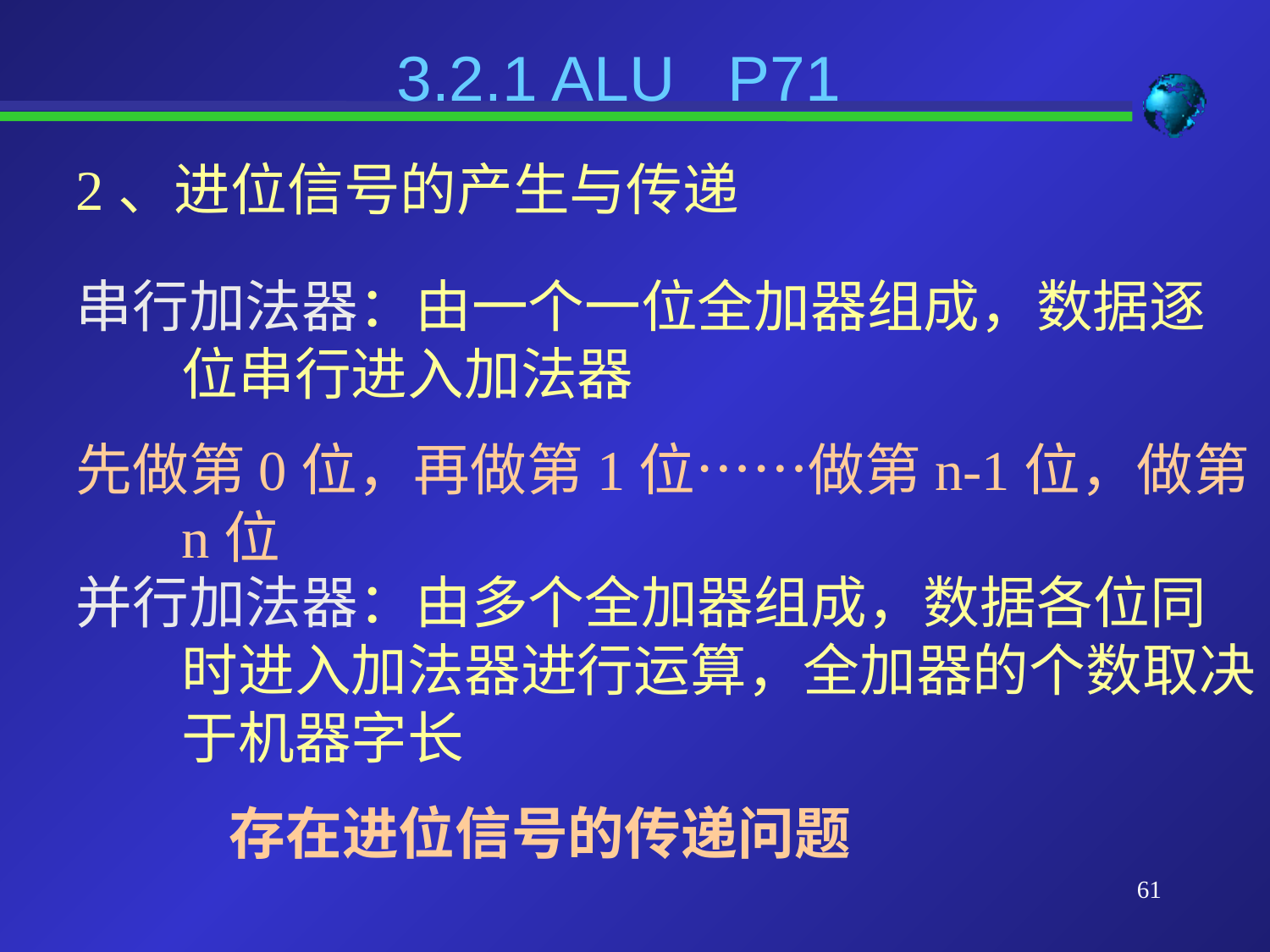

3.2.1 ALU   P71
2、进位信号的产生与传递
串行加法器：由一个一位全加器组成，数据逐位串行进入加法器
先做第0位，再做第1位……做第n-1位，做第n位
并行加法器：由多个全加器组成，数据各位同时进入加法器进行运算，全加器的个数取决于机器字长
           存在进位信号的传递问题

61